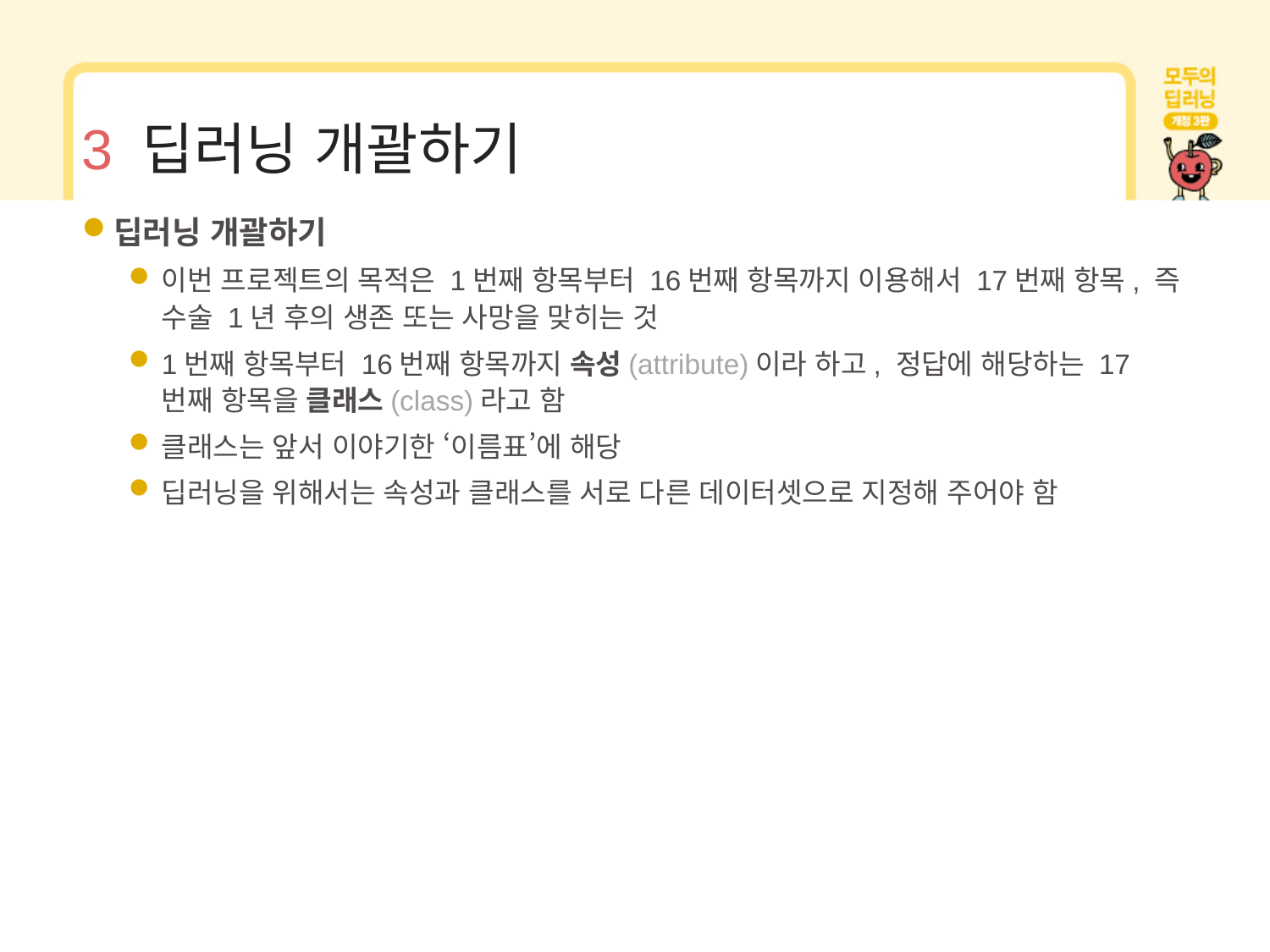

# 3 딥러닝 개괄하기
딥러닝 개괄하기
이번 프로젝트의 목적은 1번째 항목부터 16번째 항목까지 이용해서 17번째 항목, 즉 수술 1년 후의 생존 또는 사망을 맞히는 것
1번째 항목부터 16번째 항목까지 속성(attribute)이라 하고, 정답에 해당하는 17번째 항목을 클래스(class)라고 함
클래스는 앞서 이야기한 ‘이름표’에 해당
딥러닝을 위해서는 속성과 클래스를 서로 다른 데이터셋으로 지정해 주어야 함